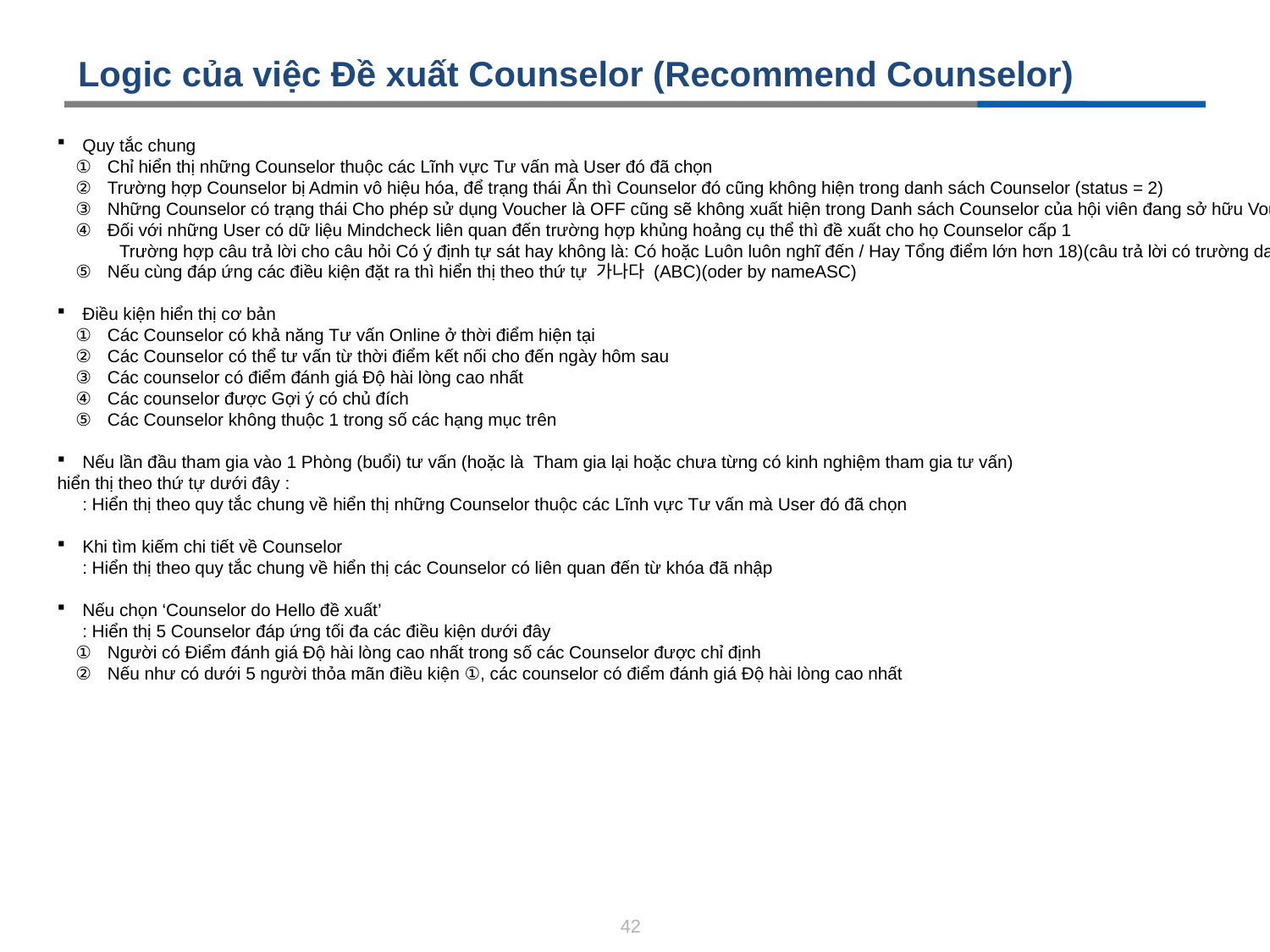

Logic của việc Đề xuất Counselor (Recommend Counselor)

Quy tắc chung
Chỉ hiển thị những Counselor thuộc các Lĩnh vực Tư vấn mà User đó đã chọn
Trường hợp Counselor bị Admin vô hiệu hóa, để trạng thái Ẩn thì Counselor đó cũng không hiện trong danh sách Counselor (status = 2)
Những Counselor có trạng thái Cho phép sử dụng Voucher là OFF cũng sẽ không xuất hiện trong Danh sách Counselor của hội viên đang sở hữu Voucher(status_payment_counseling_use_voucher)
Đối với những User có dữ liệu Mindcheck liên quan đến trường hợp khủng hoảng cụ thể thì đề xuất cho họ Counselor cấp 1
         Trường hợp câu trả lời cho câu hỏi Có ý định tự sát hay không là: Có hoặc Luôn luôn nghĩ đến / Hay Tổng điểm lớn hơn 18)(câu trả lời có trường dangerous =1 )
Nếu cùng đáp ứng các điều kiện đặt ra thì hiển thị theo thứ tự 가나다 (ABC)(oder by nameASC)

Điều kiện hiển thị cơ bản
Các Counselor có khả năng Tư vấn Online ở thời điểm hiện tại
Các Counselor có thể tư vấn từ thời điểm kết nối cho đến ngày hôm sau
Các counselor có điểm đánh giá Độ hài lòng cao nhất
Các counselor được Gợi ý có chủ đích
Các Counselor không thuộc 1 trong số các hạng mục trên

Nếu lần đầu tham gia vào 1 Phòng (buổi) tư vấn (hoặc là  Tham gia lại hoặc chưa từng có kinh nghiệm tham gia tư vấn)
hiển thị theo thứ tự dưới đây :
: Hiển thị theo quy tắc chung về hiển thị những Counselor thuộc các Lĩnh vực Tư vấn mà User đó đã chọn

Khi tìm kiếm chi tiết về Counselor
: Hiển thị theo quy tắc chung về hiển thị các Counselor có liên quan đến từ khóa đã nhập

Nếu chọn ‘Counselor do Hello đề xuất’
: Hiển thị 5 Counselor đáp ứng tối đa các điều kiện dưới đây
Người có Điểm đánh giá Độ hài lòng cao nhất trong số các Counselor được chỉ định
Nếu như có dưới 5 người thỏa mãn điều kiện ①, các counselor có điểm đánh giá Độ hài lòng cao nhất

42